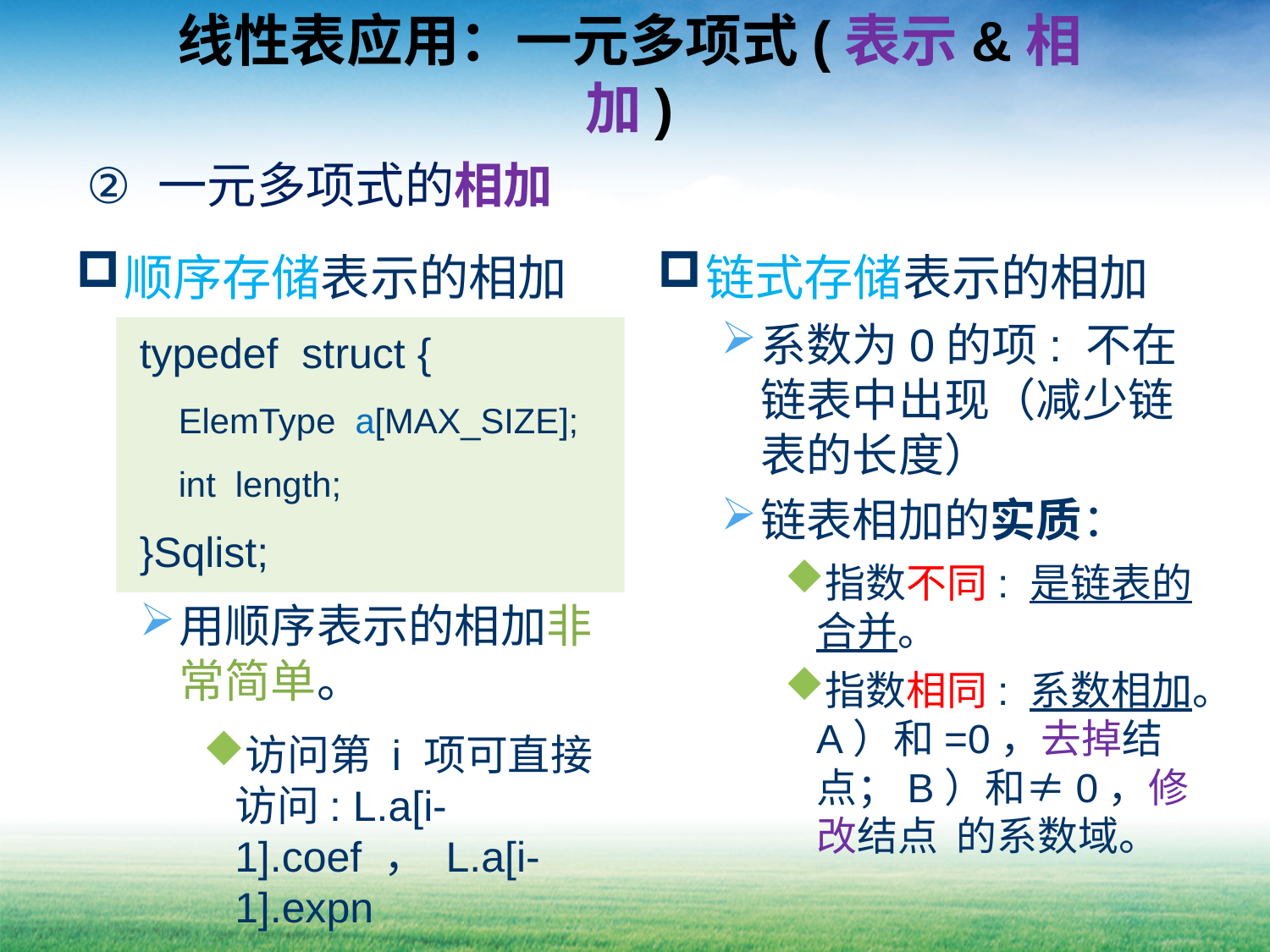

# 线性表应用：一元多项式(表示&相加)
一元多项式的相加
顺序存储表示的相加
typedef  struct {
    ElemType  a[MAX_SIZE];
    int  length;
}Sqlist;
用顺序表示的相加非常简单。
访问第 i 项可直接访问: L.a[i-1].coef ， L.a[i-1].expn
链式存储表示的相加
系数为0的项: 不在链表中出现（减少链表的长度）
链表相加的实质：
指数不同: 是链表的合并。
指数相同: 系数相加。A）和=0，去掉结点；B）和≠0，修改结点  的系数域。